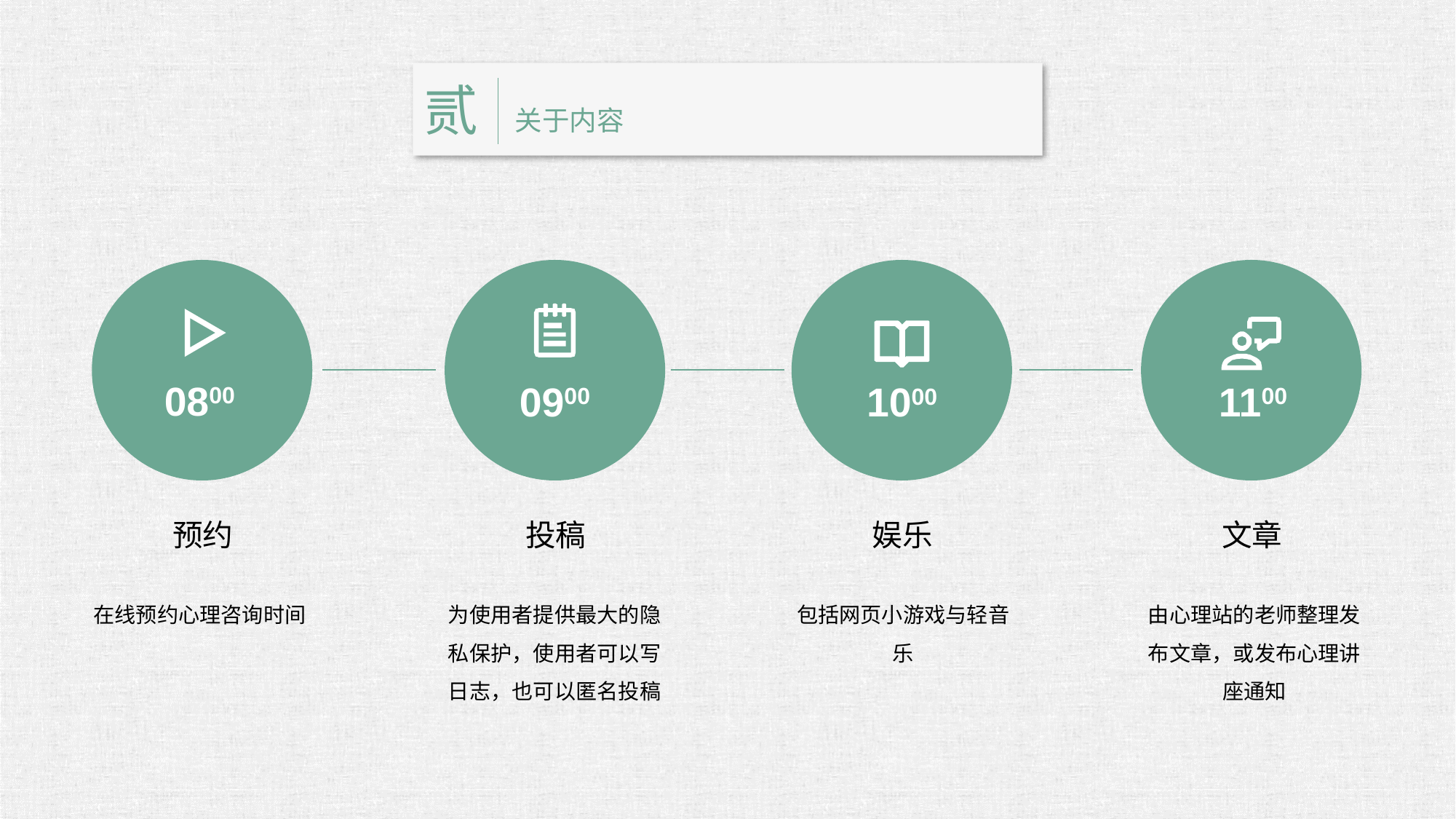

贰     关于内容

0800
0900
1100
1000
文章
预约
投稿
娱乐
在线预约心理咨询时间
为使用者提供最大的隐私保护，使用者可以写日志，也可以匿名投稿
包括网页小游戏与轻音乐
由心理站的老师整理发布文章，或发布心理讲座通知